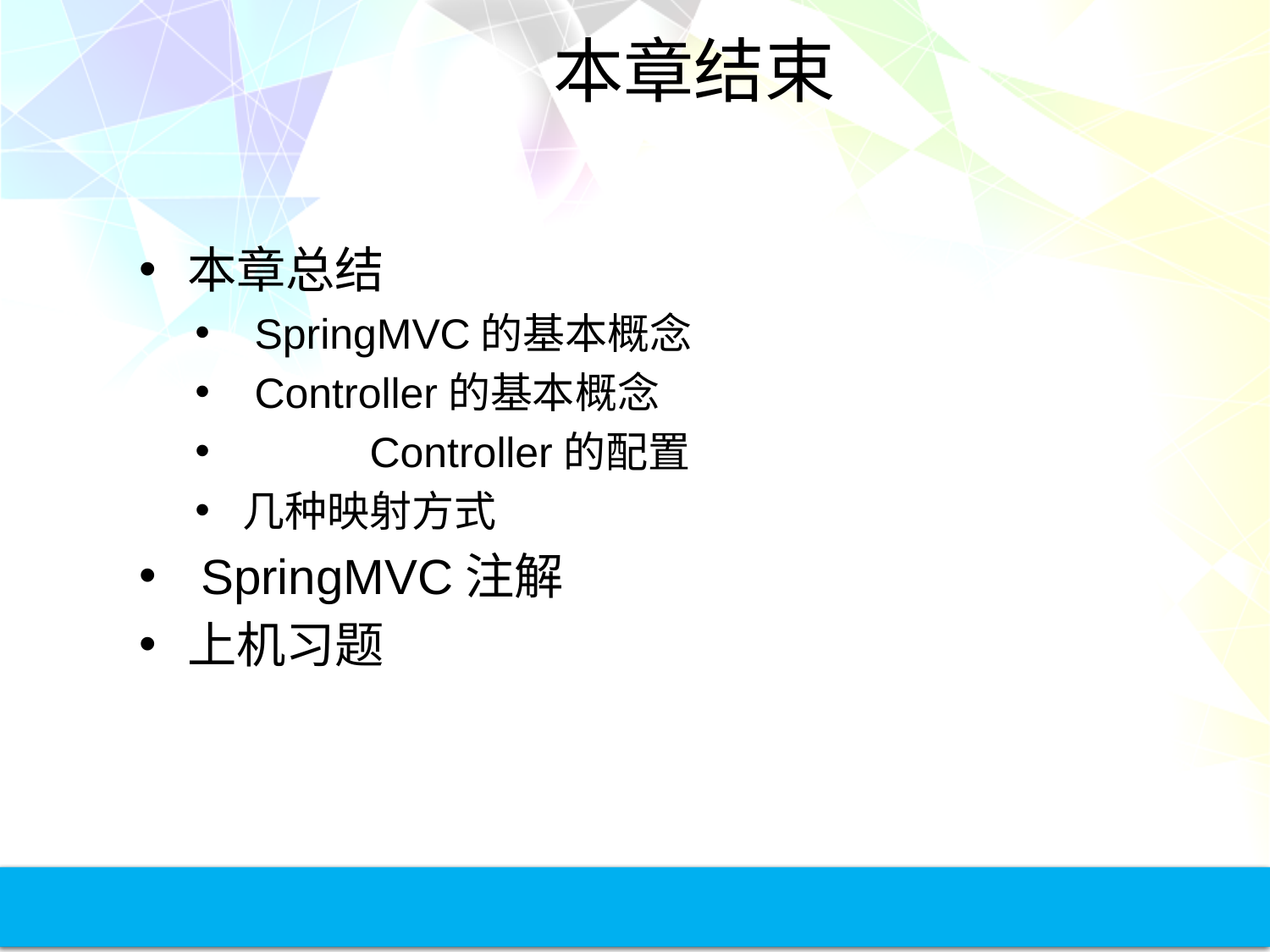

# 本章结束
本章总结
 SpringMVC的基本概念
 Controller的基本概念
	Controller的配置
几种映射方式
 SpringMVC注解
上机习题